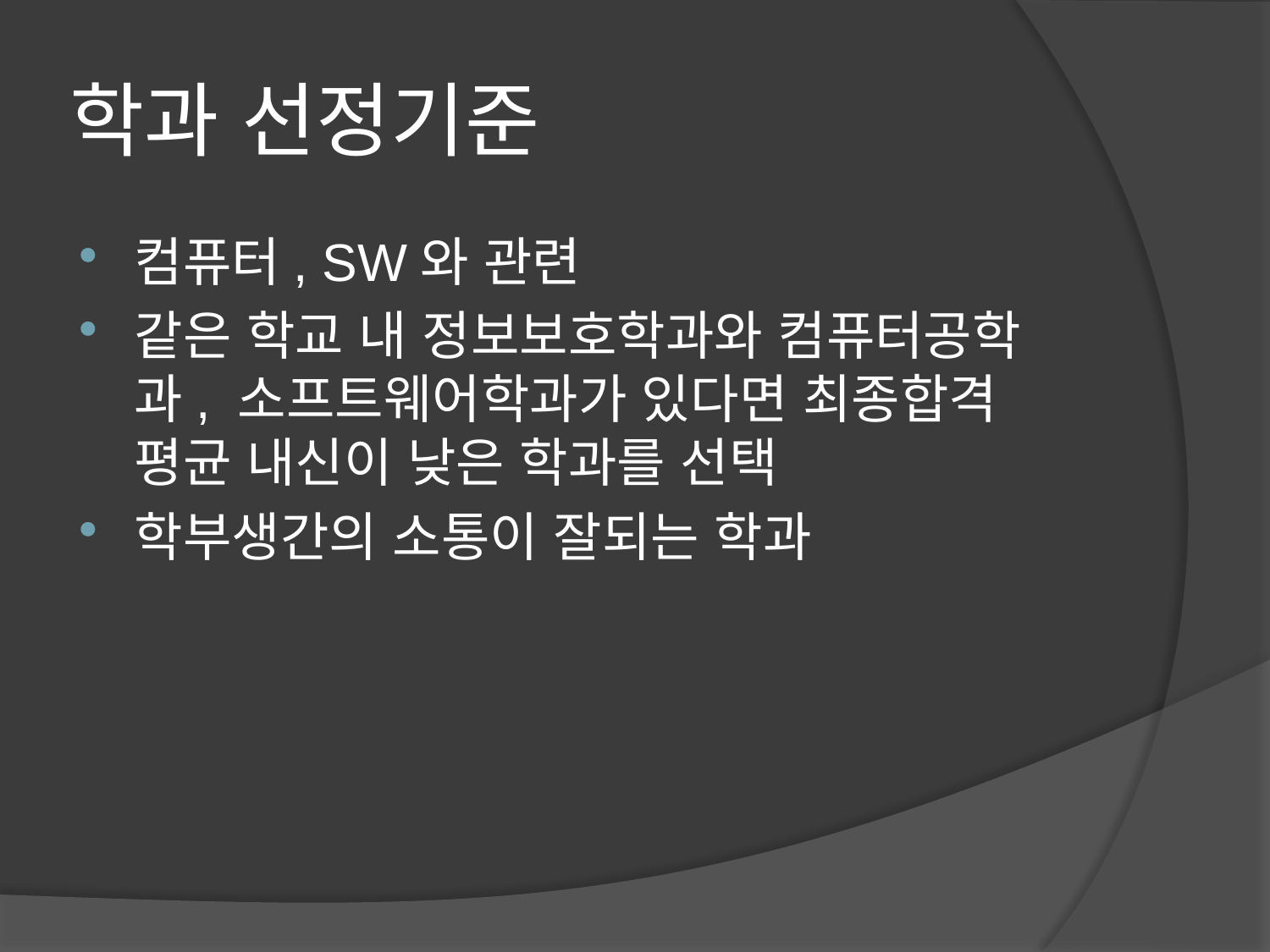

# 학과 선정기준
컴퓨터, SW와 관련
같은 학교 내 정보보호학과와 컴퓨터공학과, 소프트웨어학과가 있다면 최종합격 평균 내신이 낮은 학과를 선택
학부생간의 소통이 잘되는 학과